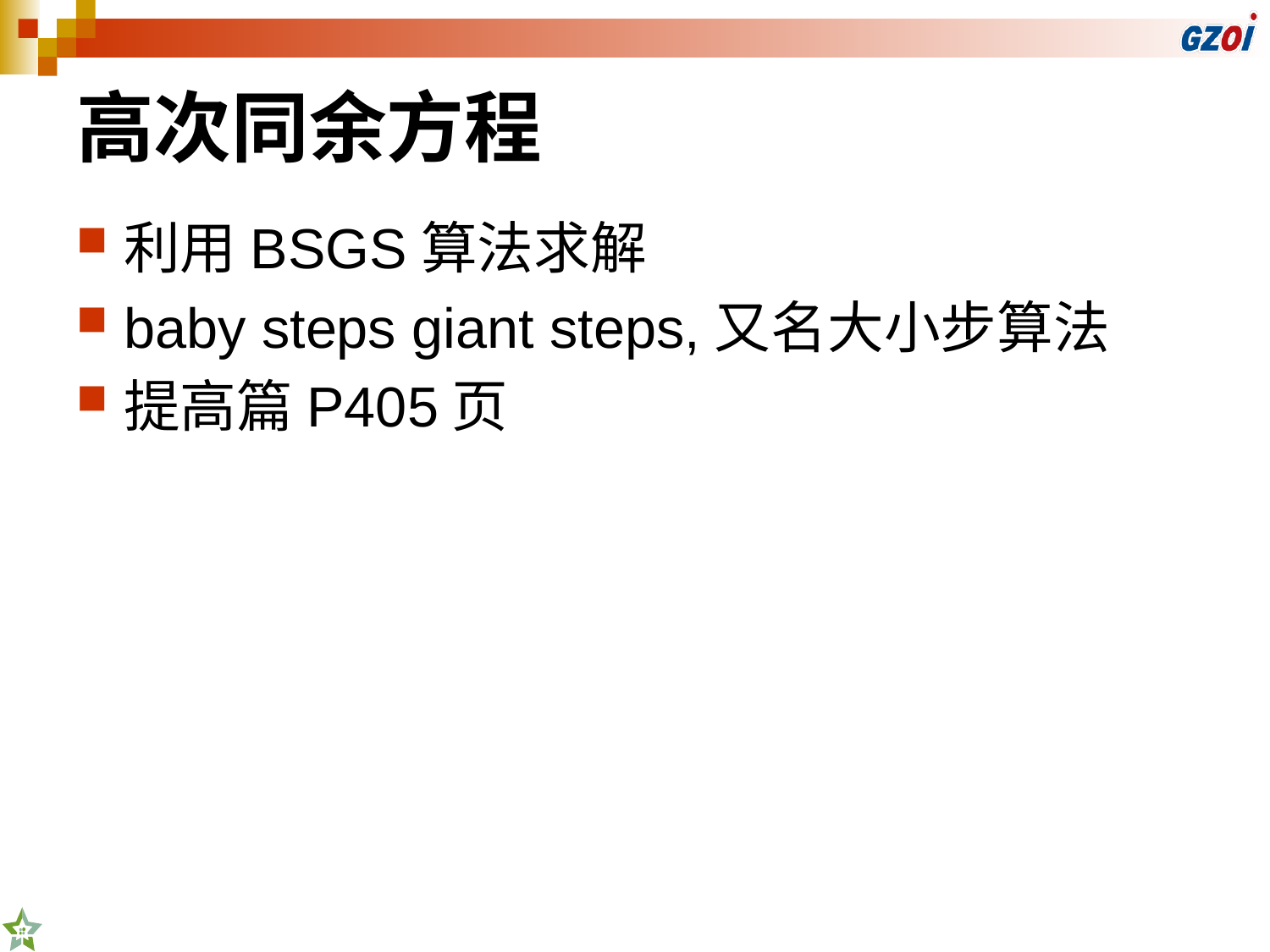

# 高次同余方程
利用BSGS算法求解
baby steps giant steps,又名大小步算法
提高篇P405页